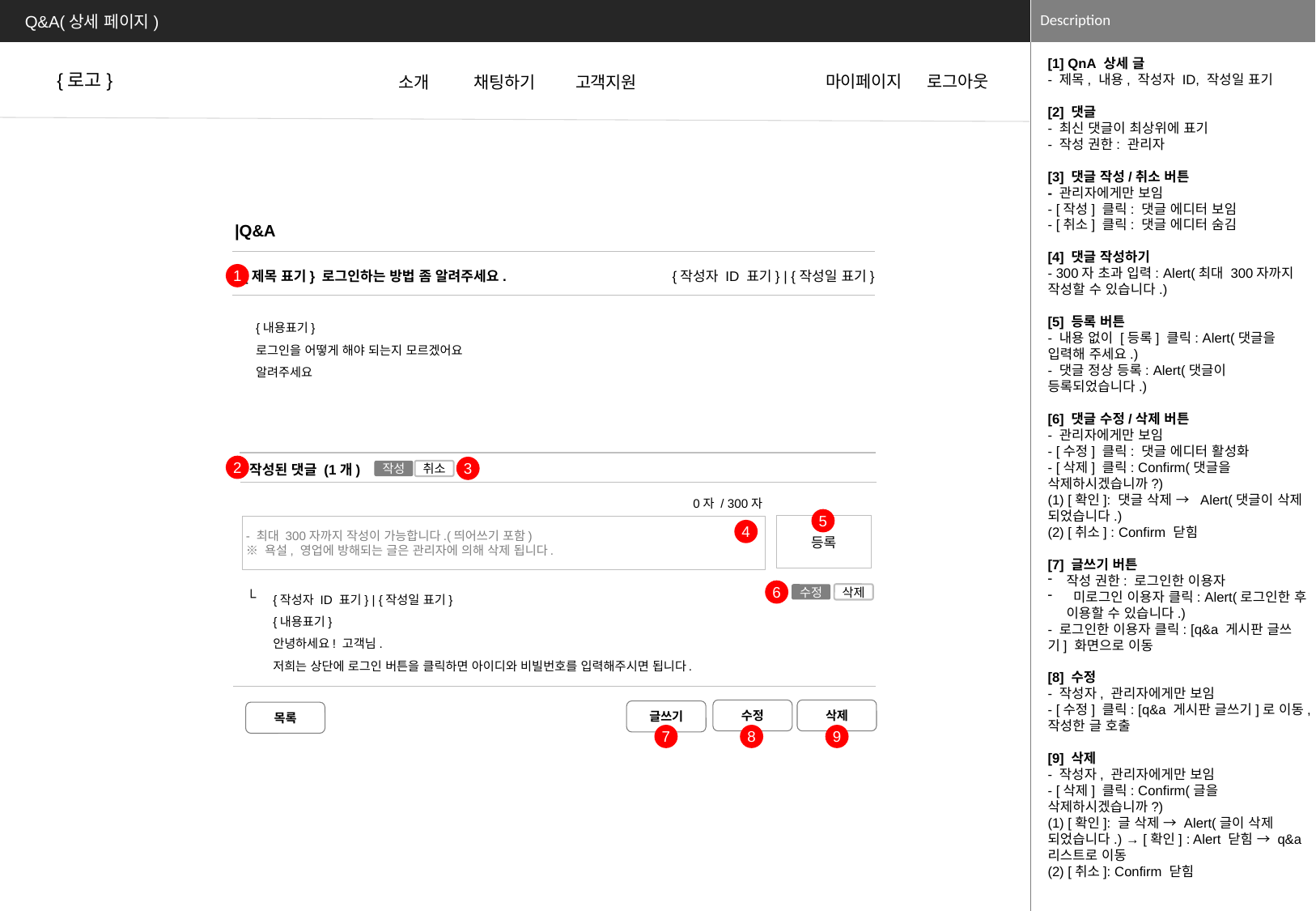

Q&A(상세 페이지)

[1] QnA 상세 글
- 제목, 내용, 작성자 ID, 작성일 표기

[2] 댓글
- 최신 댓글이 최상위에 표기
- 작성 권한: 관리자

[3] 댓글 작성/취소 버튼
- 관리자에게만 보임
- [작성] 클릭: 댓글 에디터 보임
- [취소] 클릭: 댓글 에디터 숨김

[4] 댓글 작성하기
- 300자 초과 입력: Alert(최대 300자까지 작성할 수 있습니다.)

[5] 등록 버튼
- 내용 없이 [등록] 클릭: Alert(댓글을 입력해 주세요.)
- 댓글 정상 등록: Alert(댓글이 등록되었습니다.)

[6] 댓글 수정/삭제 버튼
- 관리자에게만 보임
- [수정] 클릭: 댓글 에디터 활성화
- [삭제] 클릭: Confirm(댓글을 삭제하시겠습니까?)
(1) [확인]: 댓글 삭제 →  Alert(댓글이 삭제 되었습니다.)
(2) [취소] : Confirm 닫힘

[7] 글쓰기 버튼
작성 권한: 로그인한 이용자
 미로그인 이용자 클릭: Alert(로그인한 후 이용할 수 있습니다.)
- 로그인한 이용자 클릭: [q&a 게시판 글쓰기] 화면으로 이동

[8] 수정
- 작성자, 관리자에게만 보임
- [수정] 클릭: [q&a 게시판 글쓰기]로 이동, 작성한 글 호출

[9] 삭제
- 작성자, 관리자에게만 보임
- [삭제] 클릭: Confirm(글을 삭제하시겠습니까?)
(1) [확인]: 글 삭제 → Alert(글이 삭제 되었습니다.) → [확인] : Alert 닫힘 → q&a 리스트로 이동
(2) [취소]: Confirm 닫힘

{로고}
마이페이지
로그아웃
소개
채팅하기
고객지원
|Q&A
{제목 표기} 로그인하는 방법 좀 알려주세요.
{작성자 ID 표기} | {작성일 표기}
1
{내용표기}
로그인을 어떻게 해야 되는지 모르겠어요
알려주세요
작성된 댓글 (1개)
2
3
작성
취소
0자 / 300자
5
등록
- 최대 300자까지 작성이 가능합니다.(띄어쓰기 포함)
※ 욕설, 영업에 방해되는 글은 관리자에 의해 삭제 됩니다.
4
└
{작성자 ID 표기} | {작성일 표기}
{내용표기}
안녕하세요! 고객님.
저희는 상단에 로그인 버튼을 클릭하면 아이디와 비빌번호를 입력해주시면 됩니다.

6
수정
삭제
수정
삭제
글쓰기
목록
7
8
9